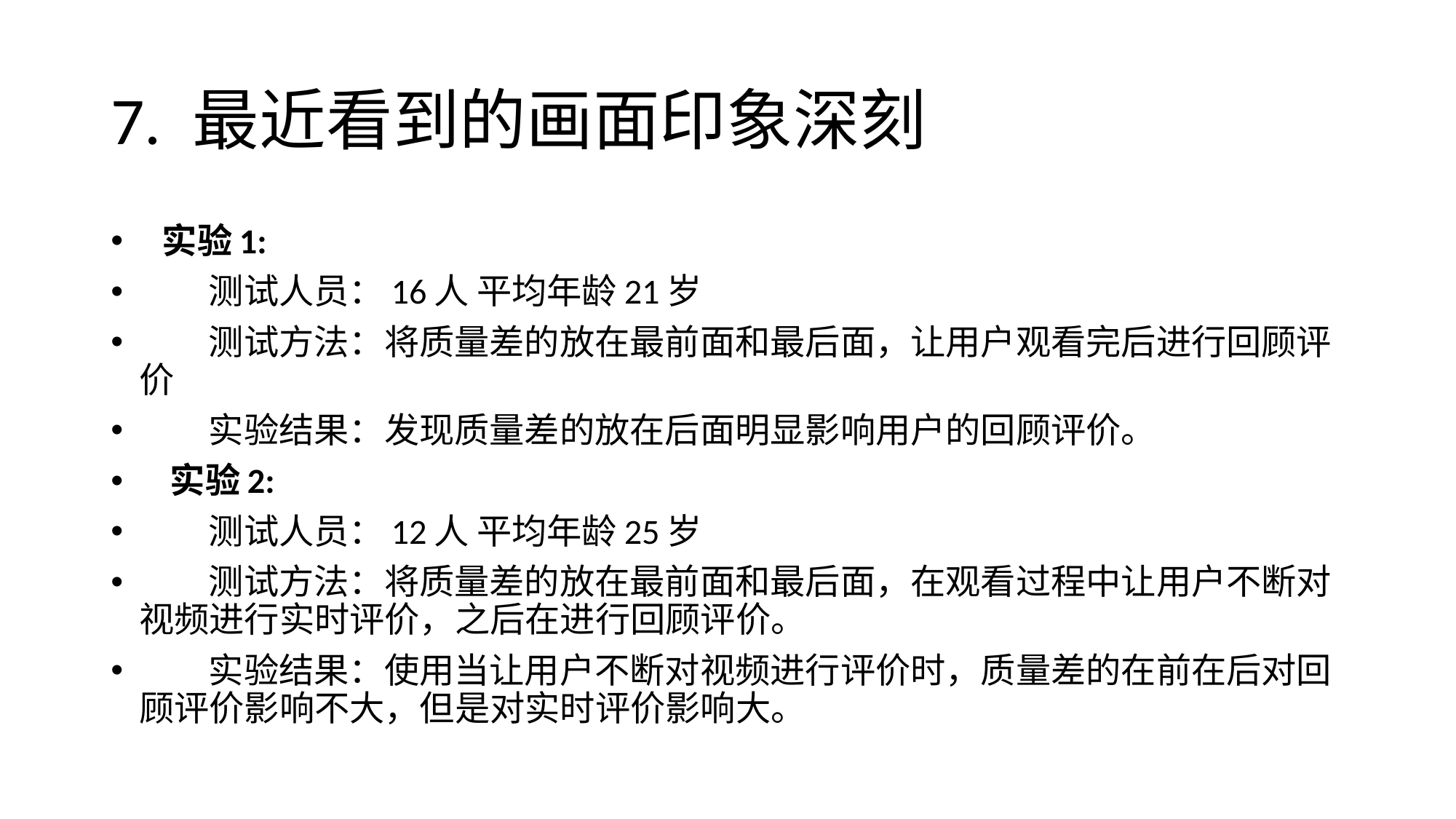

# 7. 最近看到的画面印象深刻
  实验1:
        测试人员：16人 平均年龄21岁
        测试方法：将质量差的放在最前面和最后面，让用户观看完后进行回顾评价
        实验结果：发现质量差的放在后面明显影响用户的回顾评价。
   实验2:
        测试人员：12人 平均年龄25岁
        测试方法：将质量差的放在最前面和最后面，在观看过程中让用户不断对视频进行实时评价，之后在进行回顾评价。
        实验结果：使用当让用户不断对视频进行评价时，质量差的在前在后对回顾评价影响不大，但是对实时评价影响大。